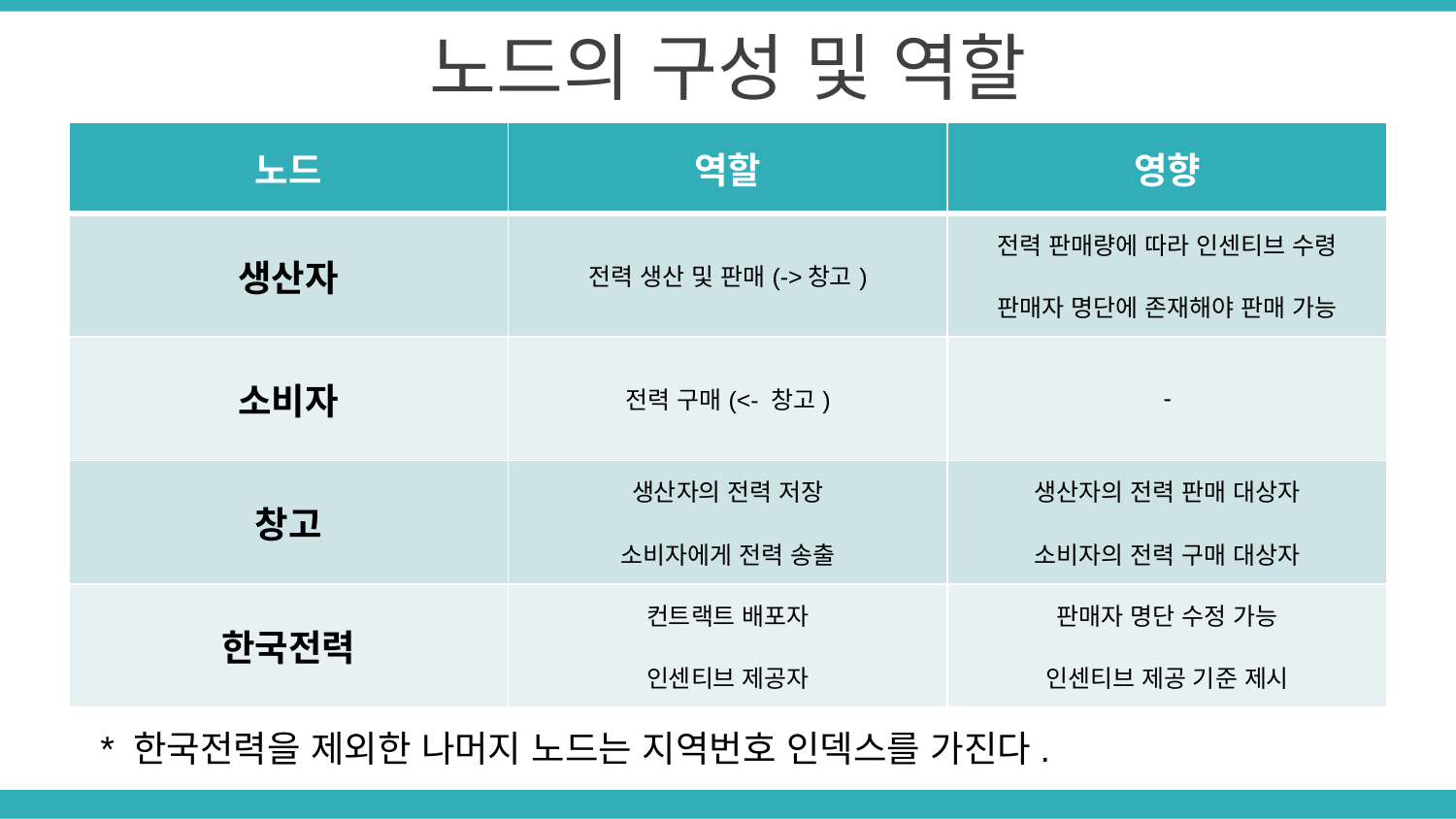

노드의 구성 및 역할
| 노드 | 역할 | 영향 |
| --- | --- | --- |
| 생산자 | 전력 생산 및 판매(->창고) | 전력 판매량에 따라 인센티브 수령 판매자 명단에 존재해야 판매 가능 |
| 소비자 | 전력 구매(<- 창고) | - |
| 창고 | 생산자의 전력 저장 소비자에게 전력 송출 | 생산자의 전력 판매 대상자 소비자의 전력 구매 대상자 |
| 한국전력 | 컨트랙트 배포자 인센티브 제공자 | 판매자 명단 수정 가능 인센티브 제공 기준 제시 |
* 한국전력을 제외한 나머지 노드는 지역번호 인덱스를 가진다.